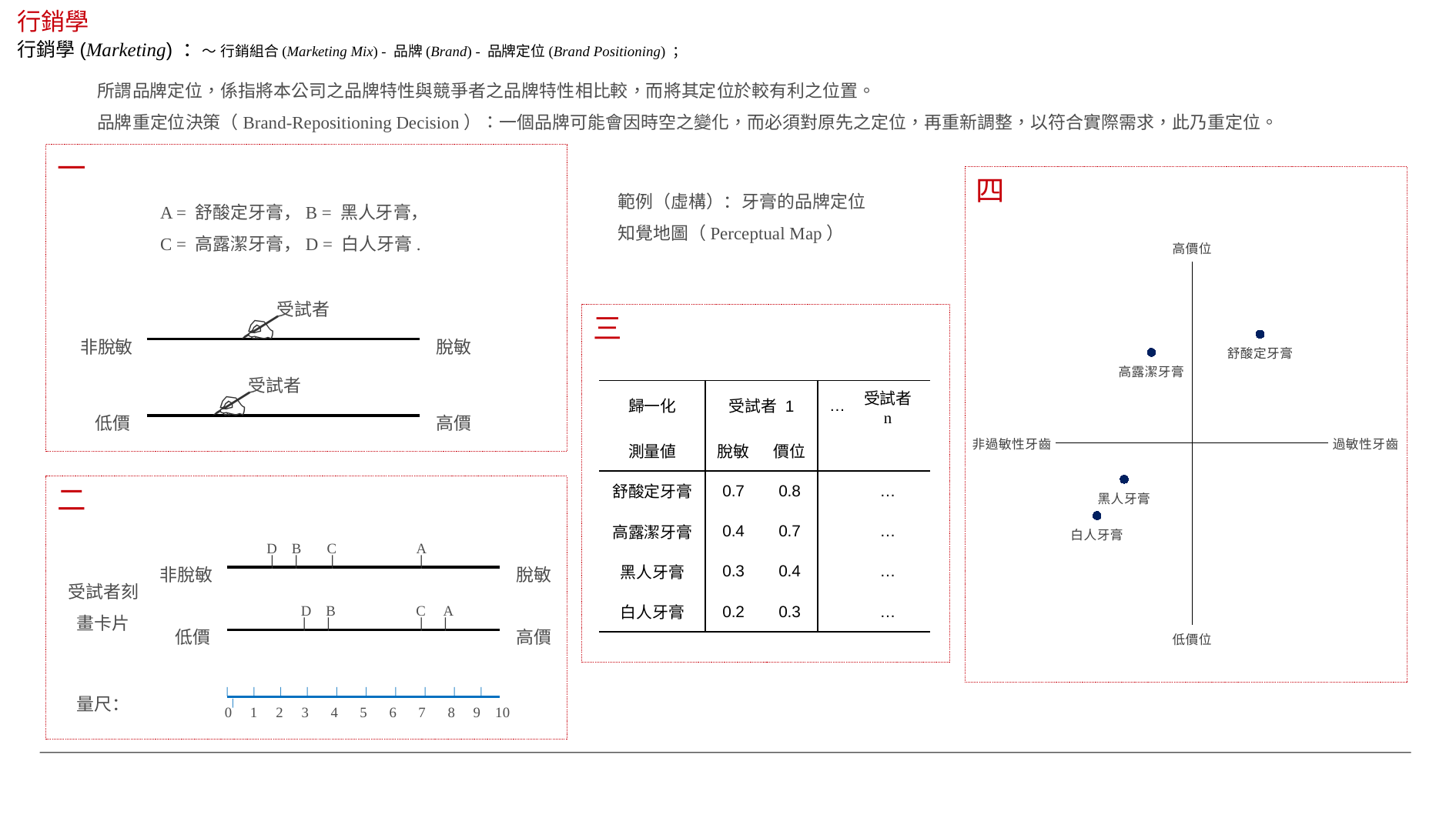

行銷學
行銷學(Marketing) ：～ 行銷組合(Marketing Mix) - 品牌(Brand) - 品牌定位(Brand Positioning) ；
所謂品牌定位，係指將本公司之品牌特性與競爭者之品牌特性相比較，而將其定位於較有利之位置。
品牌重定位決策（Brand-Repositioning Decision）：一個品牌可能會因時空之變化，而必須對原先之定位，再重新調整，以符合實際需求，此乃重定位。
一
四
範例（虛構）：牙膏的品牌定位知覺地圖（Perceptual Map）
A = 舒酸定牙膏，B = 黑人牙膏，
C = 高露潔牙膏，D = 白人牙膏.
受試者
✍
脫敏
非脫敏
受試者
✍
高價
低價

### Chart

| Category | 價位 |
|---|---|
三
| 歸一化 | 受試者 1 |  | … | 受試者 n |
| --- | --- | --- | --- | --- |
| 測量値 | 脫敏 | 價位 |  |  |
| 舒酸定牙膏 | 0.7 | 0.8 |  | … |
| 高露潔牙膏 | 0.4 | 0.7 |  | … |
| 黑人牙膏 | 0.3 | 0.4 |  | … |
| 白人牙膏 | 0.2 | 0.3 |  | … |
二
    D    B       C                      A
    |     |        |                     |
脫敏
非脫敏
受試者刻畫卡片
          D    B                      C     A
         |     |                      |     |
高價
低價
量尺：
|         |         |         |          |          |          |          |          |         |         |
0     1     2     3      4      5      6      7      8     9    10